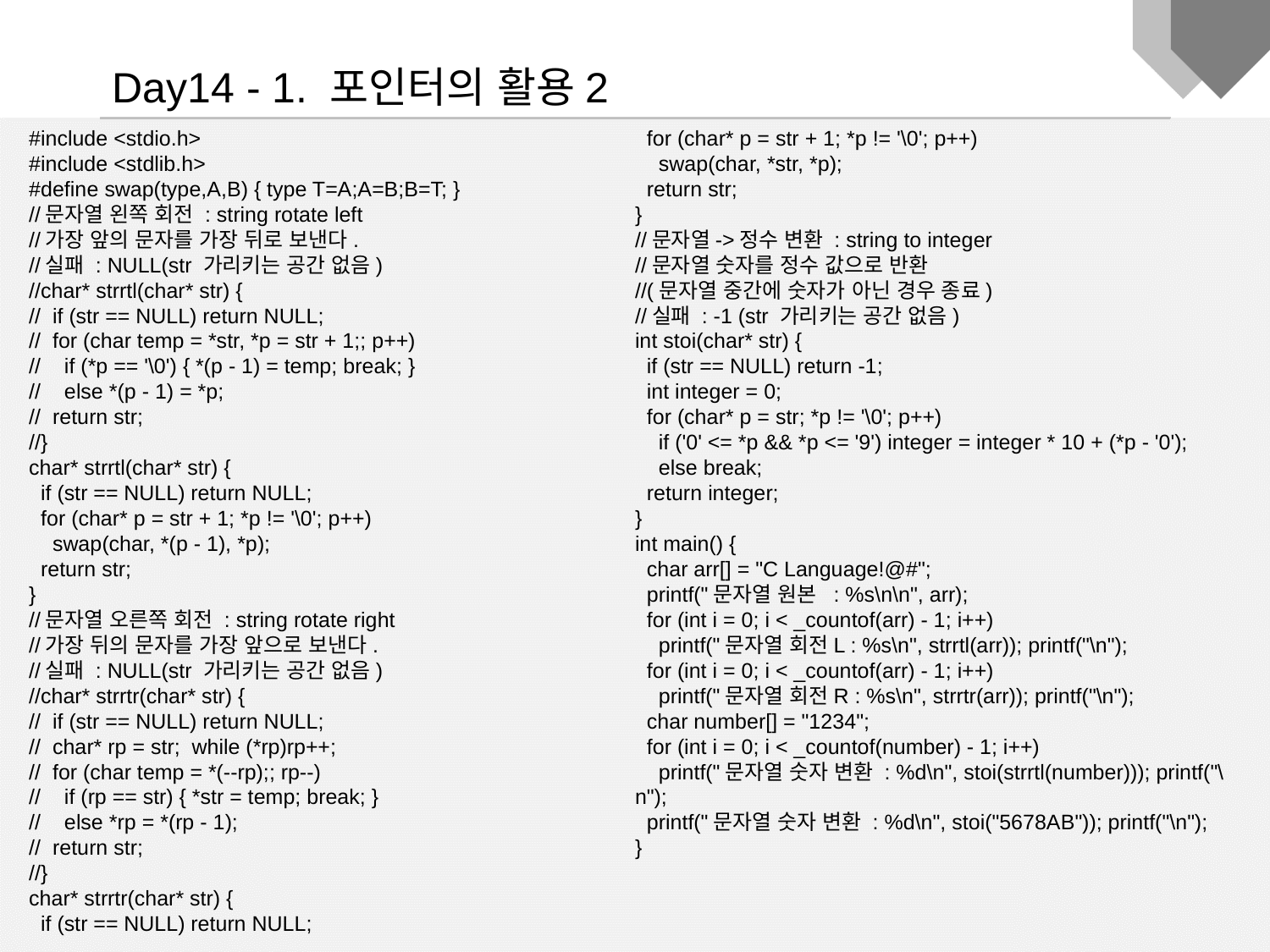

Day14 - 1. 포인터의 활용2
#include <stdio.h>
#include <stdlib.h>
#define swap(type,A,B) { type T=A;A=B;B=T; }
//문자열 왼쪽 회전 : string rotate left
//가장 앞의 문자를 가장 뒤로 보낸다.
//실패 : NULL(str 가리키는 공간 없음)
//char* strrtl(char* str) {
//  if (str == NULL) return NULL;
//  for (char temp = *str, *p = str + 1;; p++)
//    if (*p == '\0') { *(p - 1) = temp; break; }
//    else *(p - 1) = *p;
//  return str;
//}
char* strrtl(char* str) {
  if (str == NULL) return NULL;
  for (char* p = str + 1; *p != '\0'; p++)
    swap(char, *(p - 1), *p);
  return str;
}
//문자열 오른쪽 회전 : string rotate right
//가장 뒤의 문자를 가장 앞으로 보낸다.
//실패 : NULL(str 가리키는 공간 없음)
//char* strrtr(char* str) {
//  if (str == NULL) return NULL;
//  char* rp = str;  while (*rp)rp++;
//  for (char temp = *(--rp);; rp--)
//    if (rp == str) { *str = temp; break; }
//    else *rp = *(rp - 1);
//  return str;
//}
char* strrtr(char* str) {
  if (str == NULL) return NULL;
  for (char* p = str + 1; *p != '\0'; p++)
    swap(char, *str, *p);
  return str;
}
//문자열->정수 변환 : string to integer
//문자열 숫자를 정수 값으로 반환
//(문자열 중간에 숫자가 아닌 경우 종료)
//실패 : -1 (str 가리키는 공간 없음)
int stoi(char* str) {
  if (str == NULL) return -1;
  int integer = 0;
  for (char* p = str; *p != '\0'; p++)
    if ('0' <= *p && *p <= '9') integer = integer * 10 + (*p - '0');
    else break;
  return integer;
}
int main() {
  char arr[] = "C Language!@#";
  printf("문자열 원본  : %s\n\n", arr);
  for (int i = 0; i < _countof(arr) - 1; i++)
    printf("문자열 회전L : %s\n", strrtl(arr)); printf("\n");
  for (int i = 0; i < _countof(arr) - 1; i++)
    printf("문자열 회전R : %s\n", strrtr(arr)); printf("\n");
  char number[] = "1234";
  for (int i = 0; i < _countof(number) - 1; i++)
    printf("문자열 숫자 변환 : %d\n", stoi(strrtl(number))); printf("\n");
  printf("문자열 숫자 변환 : %d\n", stoi("5678AB")); printf("\n");
}